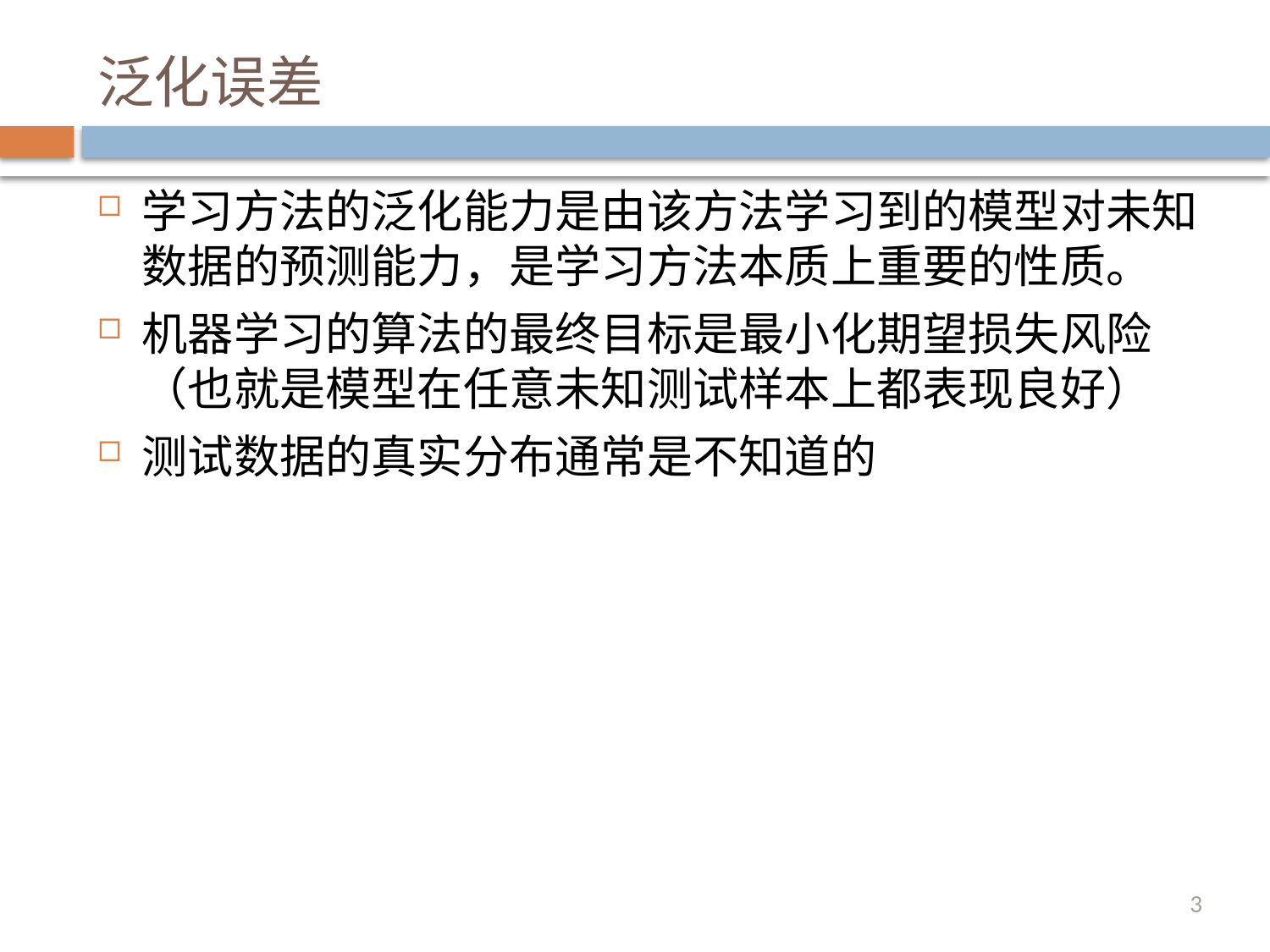

# 泛化误差
学习方法的泛化能力是由该方法学习到的模型对未知数据的预测能力，是学习方法本质上重要的性质。
机器学习的算法的最终目标是最小化期望损失风险（也就是模型在任意未知测试样本上都表现良好）
测试数据的真实分布通常是不知道的

3